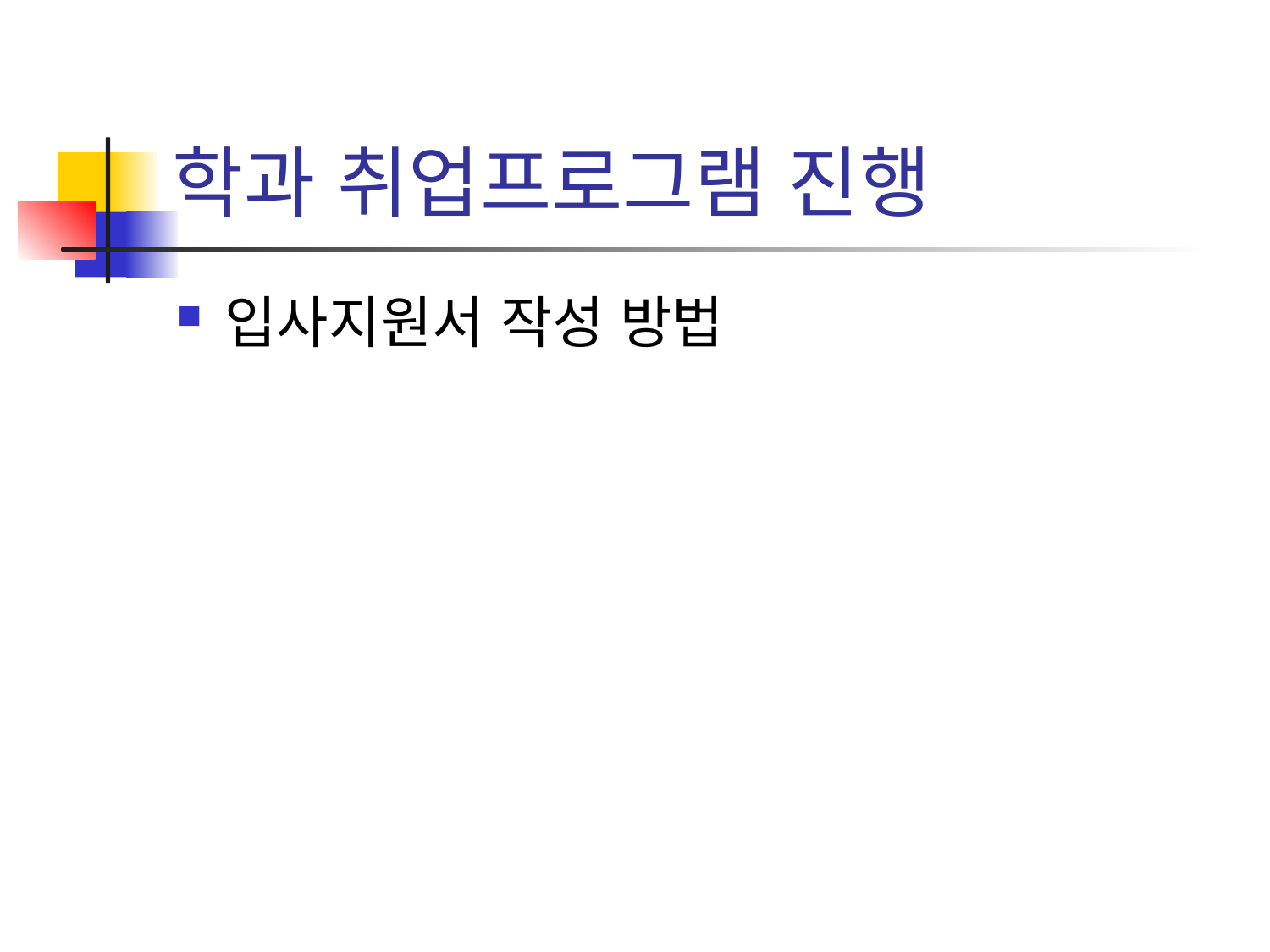

# 학과 취업프로그램 진행
입사지원서 작성 방법